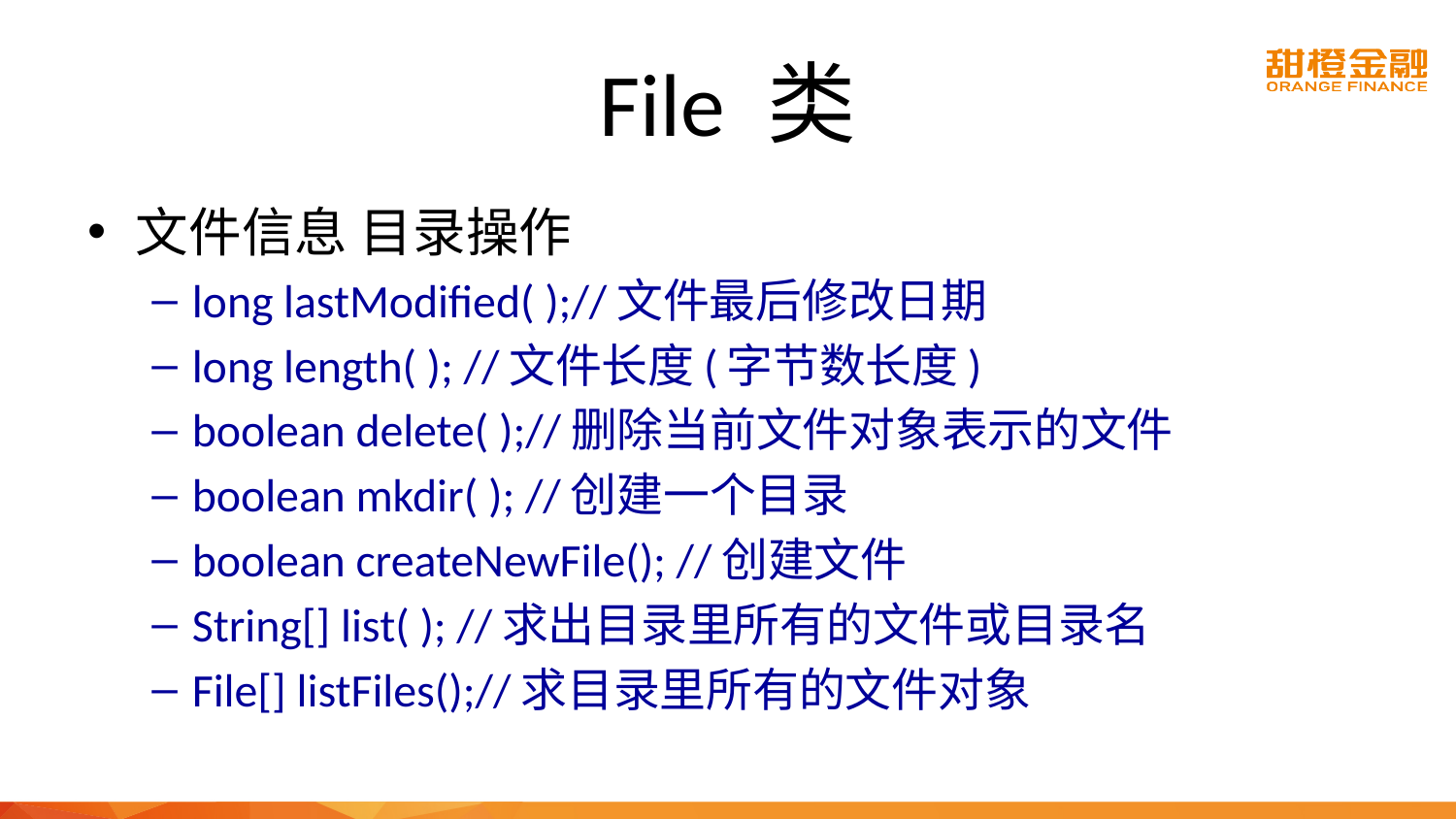

# File 类
文件信息 目录操作
long lastModified( );//文件最后修改日期
long length( ); //文件长度(字节数长度)
boolean delete( );//删除当前文件对象表示的文件
boolean mkdir( ); //创建一个目录
boolean createNewFile(); //创建文件
String[] list( ); //求出目录里所有的文件或目录名
File[] listFiles();//求目录里所有的文件对象